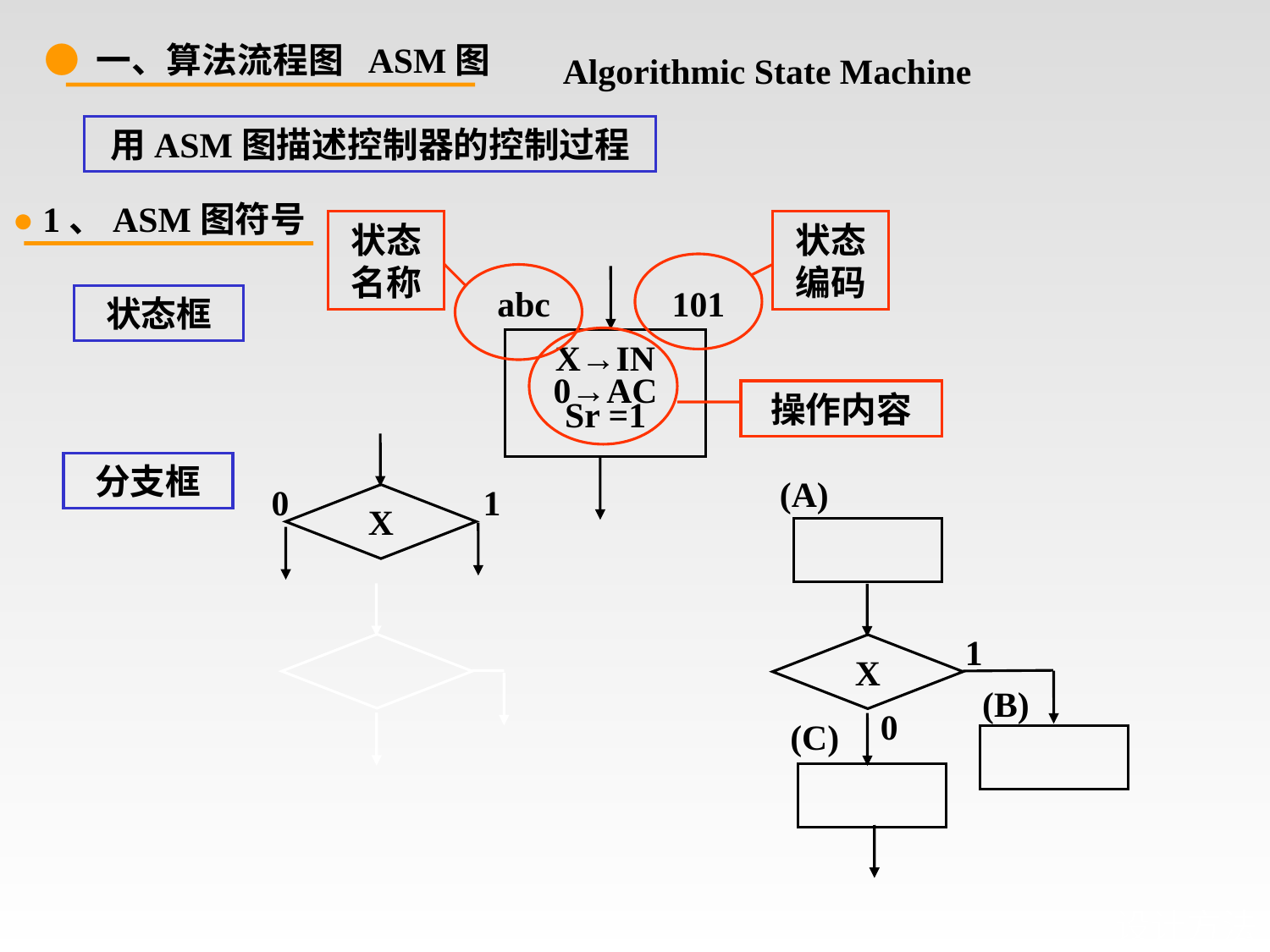

● 一、算法流程图  ASM图

Algorithmic State Machine
用ASM图描述控制器的控制过程
● 1、ASM图符号

状态名称

状态编码

X→IN
0→AC
Sr =1

abc
101
状态框

操作内容

0
1
X

分支框
(A)

1
X

(B)
0
(C)

# 设计方法